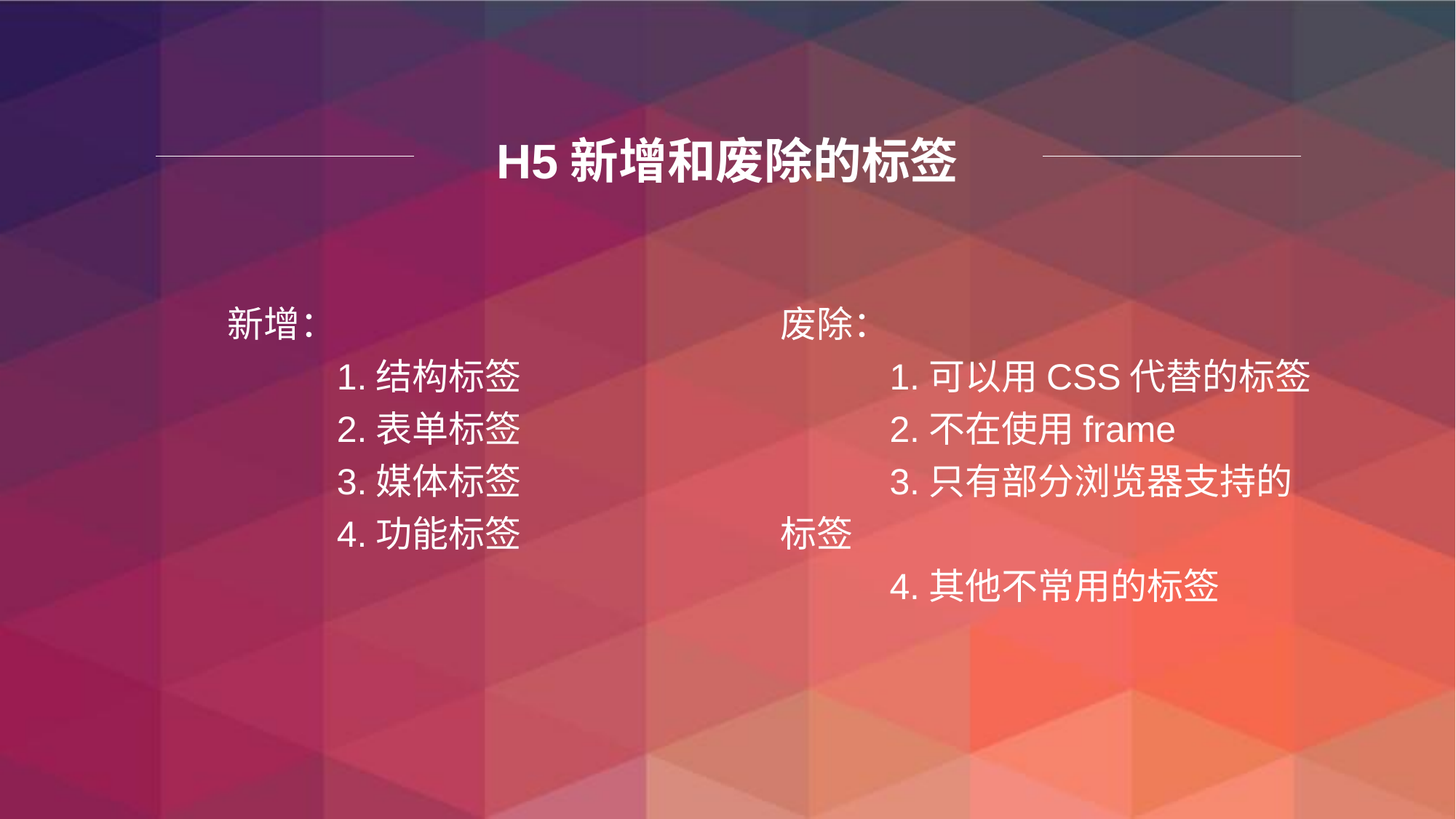

# H5新增和废除的标签
新增：
	1.结构标签
	2.表单标签
	3.媒体标签
	4.功能标签

废除：
	1.可以用CSS代替的标签
	2.不在使用frame
	3.只有部分浏览器支持的标签
	4.其他不常用的标签